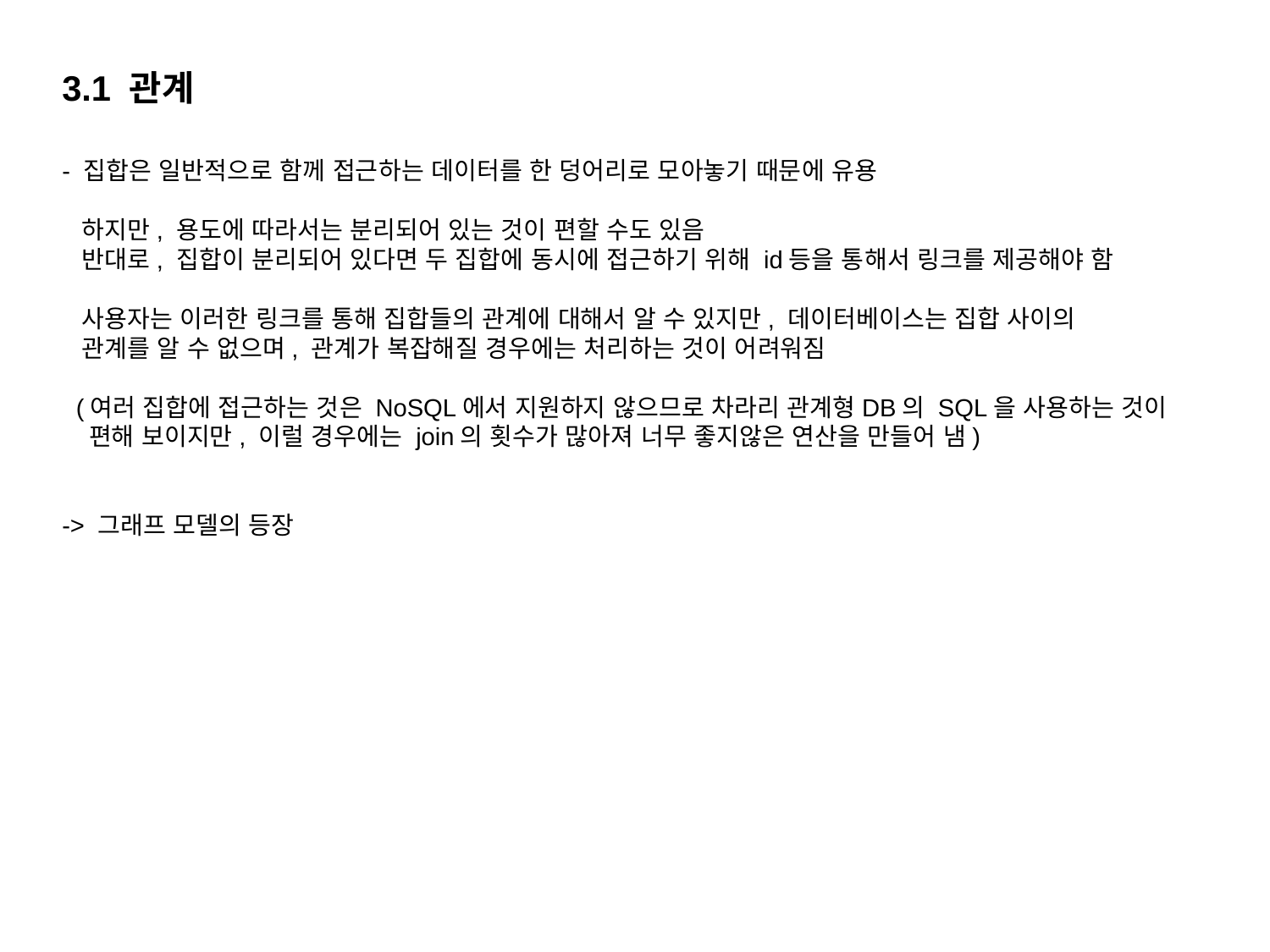

3.1 관계
- 집합은 일반적으로 함께 접근하는 데이터를 한 덩어리로 모아놓기 때문에 유용

  하지만, 용도에 따라서는 분리되어 있는 것이 편할 수도 있음
  반대로, 집합이 분리되어 있다면 두 집합에 동시에 접근하기 위해 id등을 통해서 링크를 제공해야 함

  사용자는 이러한 링크를 통해 집합들의 관계에 대해서 알 수 있지만, 데이터베이스는 집합 사이의
  관계를 알 수 없으며, 관계가 복잡해질 경우에는 처리하는 것이 어려워짐

  (여러 집합에 접근하는 것은 NoSQL에서 지원하지 않으므로 차라리 관계형DB의 SQL을 사용하는 것이
   편해 보이지만, 이럴 경우에는 join의 횟수가 많아져 너무 좋지않은 연산을 만들어 냄)

-> 그래프 모델의 등장